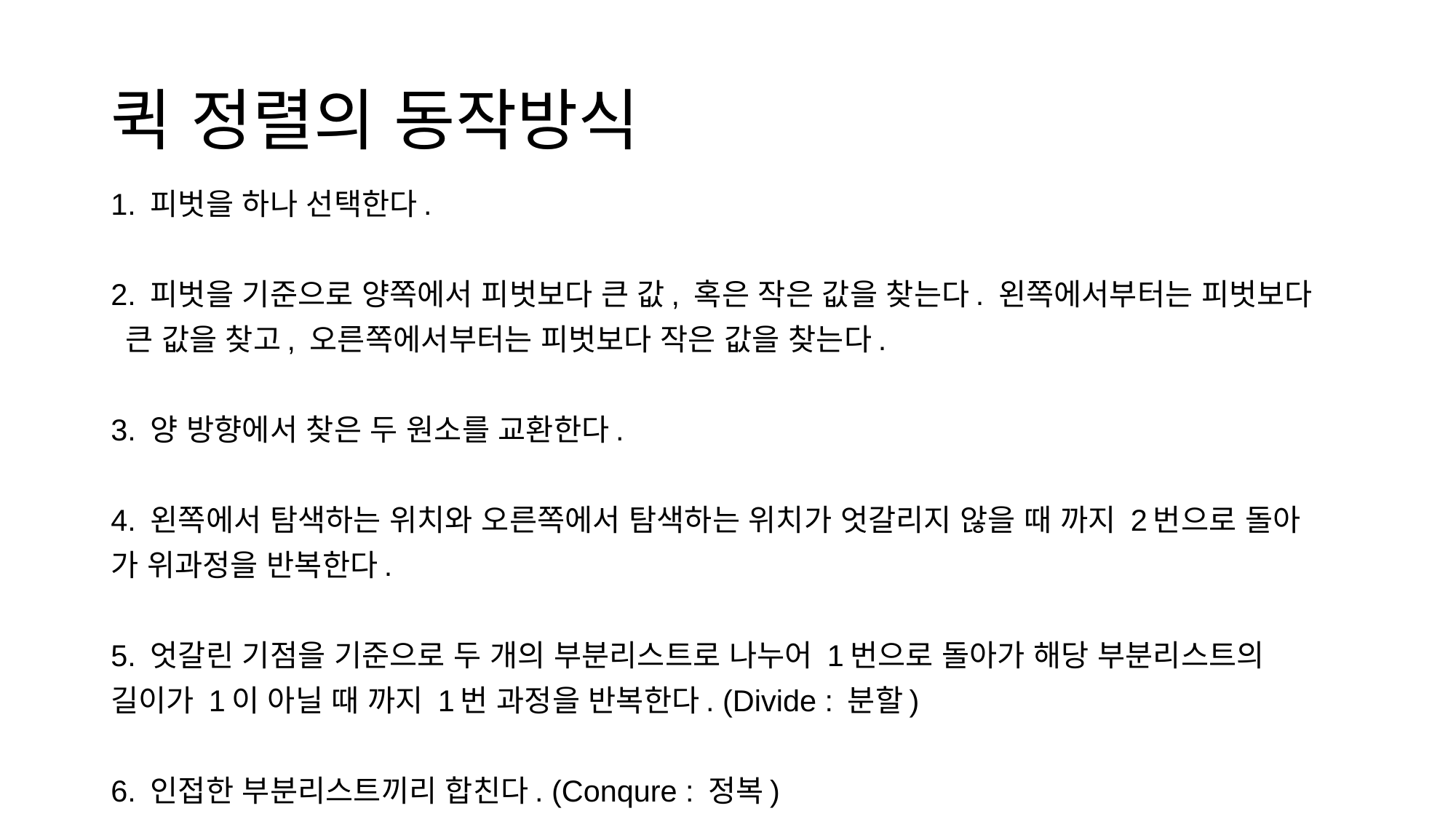

# 퀵 정렬의 동작방식
1. 피벗을 하나 선택한다.

2. 피벗을 기준으로 양쪽에서 피벗보다 큰 값, 혹은 작은 값을 찾는다. 왼쪽에서부터는 피벗보다
 큰 값을 찾고, 오른쪽에서부터는 피벗보다 작은 값을 찾는다.

3. 양 방향에서 찾은 두 원소를 교환한다.

4. 왼쪽에서 탐색하는 위치와 오른쪽에서 탐색하는 위치가 엇갈리지 않을 때 까지 2번으로 돌아
가 위과정을 반복한다.

5. 엇갈린 기점을 기준으로 두 개의 부분리스트로 나누어 1번으로 돌아가 해당 부분리스트의
길이가 1이 아닐 때 까지 1번 과정을 반복한다. (Divide : 분할)

6. 인접한 부분리스트끼리 합친다. (Conqure : 정복)